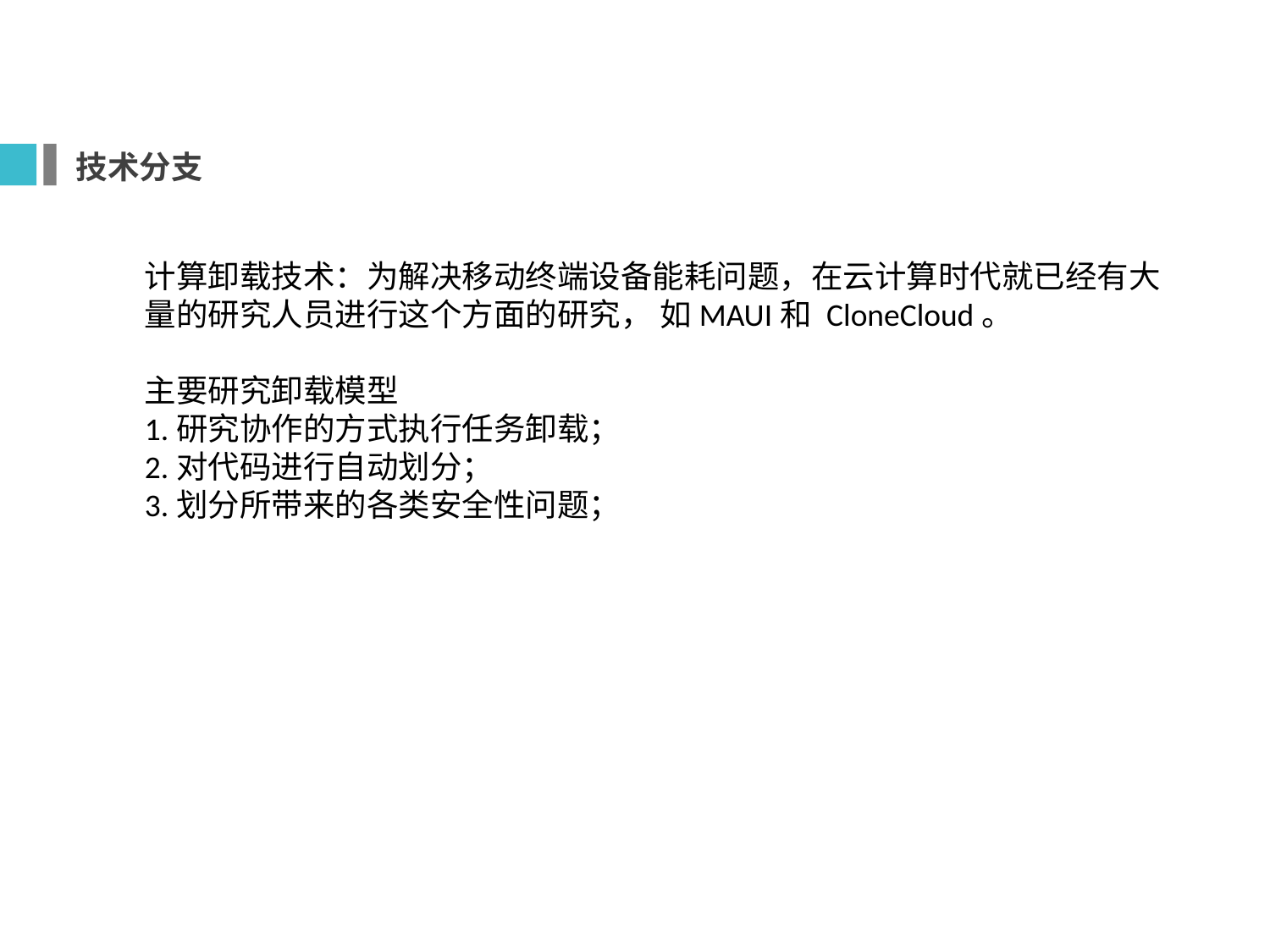

技术分支

计算卸载技术：为解决移动终端设备能耗问题，在云计算时代就已经有大量的研究人员进行这个方面的研究， 如MAUI和 CloneCloud。

主要研究卸载模型
1.研究协作的方式执行任务卸载；
2.对代码进行自动划分；
3.划分所带来的各类安全性问题；